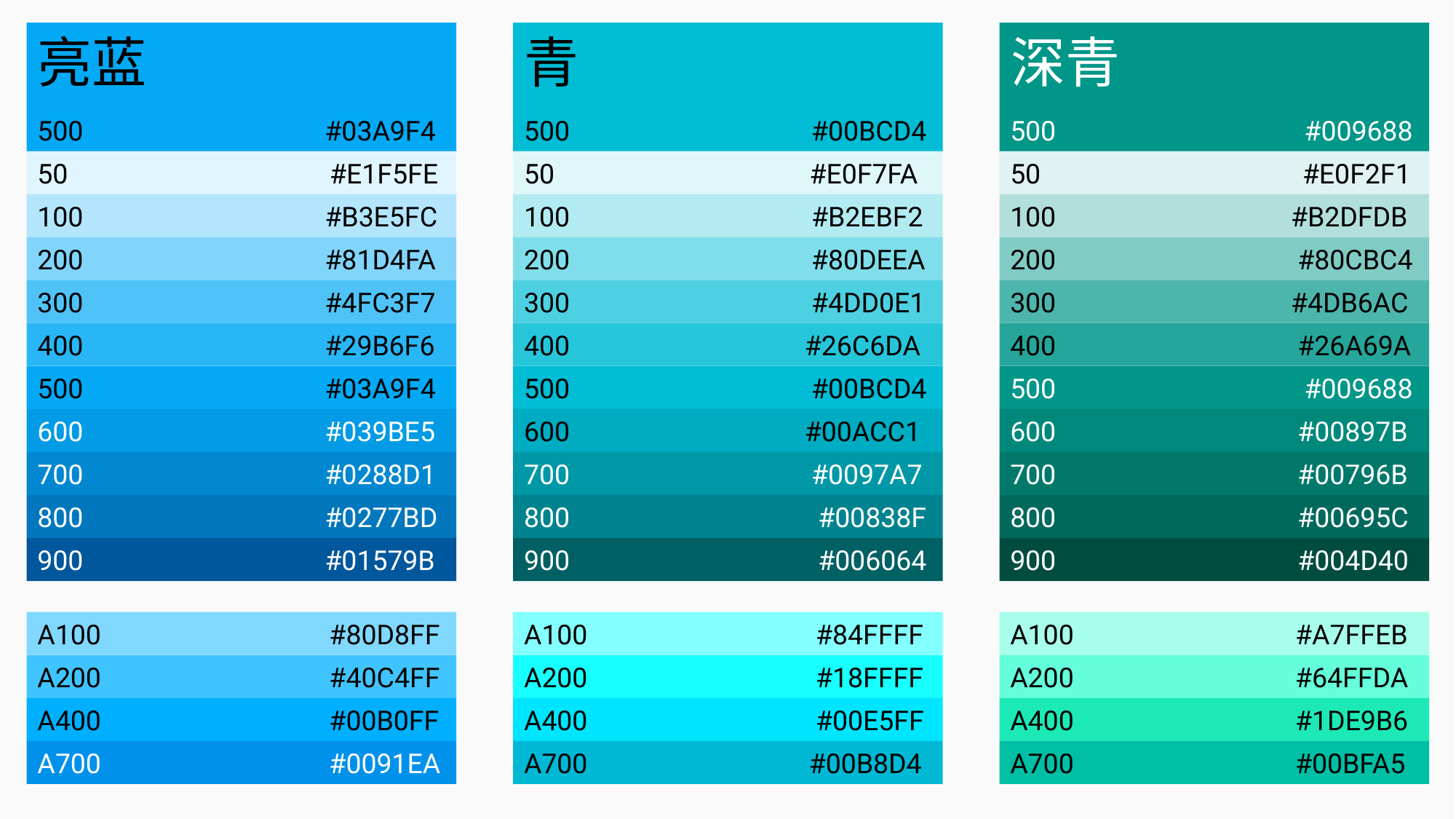

深青
青
500                                    #03A9F4
亮蓝
500                                    #00BCD4
500                                     #009688
50                                       #E1F5FE
50                                      #E0F7FA
50                                       #E0F2F1
100                                    #B3E5FC
100                                    #B2EBF2
100                                   #B2DFDB
200                                    #81D4FA
200                                    #80DEEA
200                                    #80CBC4
300                                    #4FC3F7
300                                    #4DD0E1
300                                   #4DB6AC
400                                    #29B6F6
400                                   #26C6DA
400                                    #26A69A
500                                    #03A9F4
500                                    #00BCD4
500                                     #009688
600                                    #039BE5
600                                   #00ACC1
600                                    #00897B
700                                    #0288D1
700                                    #0097A7
700                                    #00796B
800                                    #0277BD
800                                     #00838F
800                                    #00695C
900                                    #01579B
900                                     #006064
900                                    #004D40
A100                                  #80D8FF
A100                                  #84FFFF
A100                                 #A7FFEB
A200                                  #40C4FF
A200                                  #18FFFF
A200                                 #64FFDA
A400                                  #00B0FF
A400                                  #00E5FF
A400                                 #1DE9B6
A700                                  #0091EA
A700                                 #00B8D4
A700                                 #00BFA5